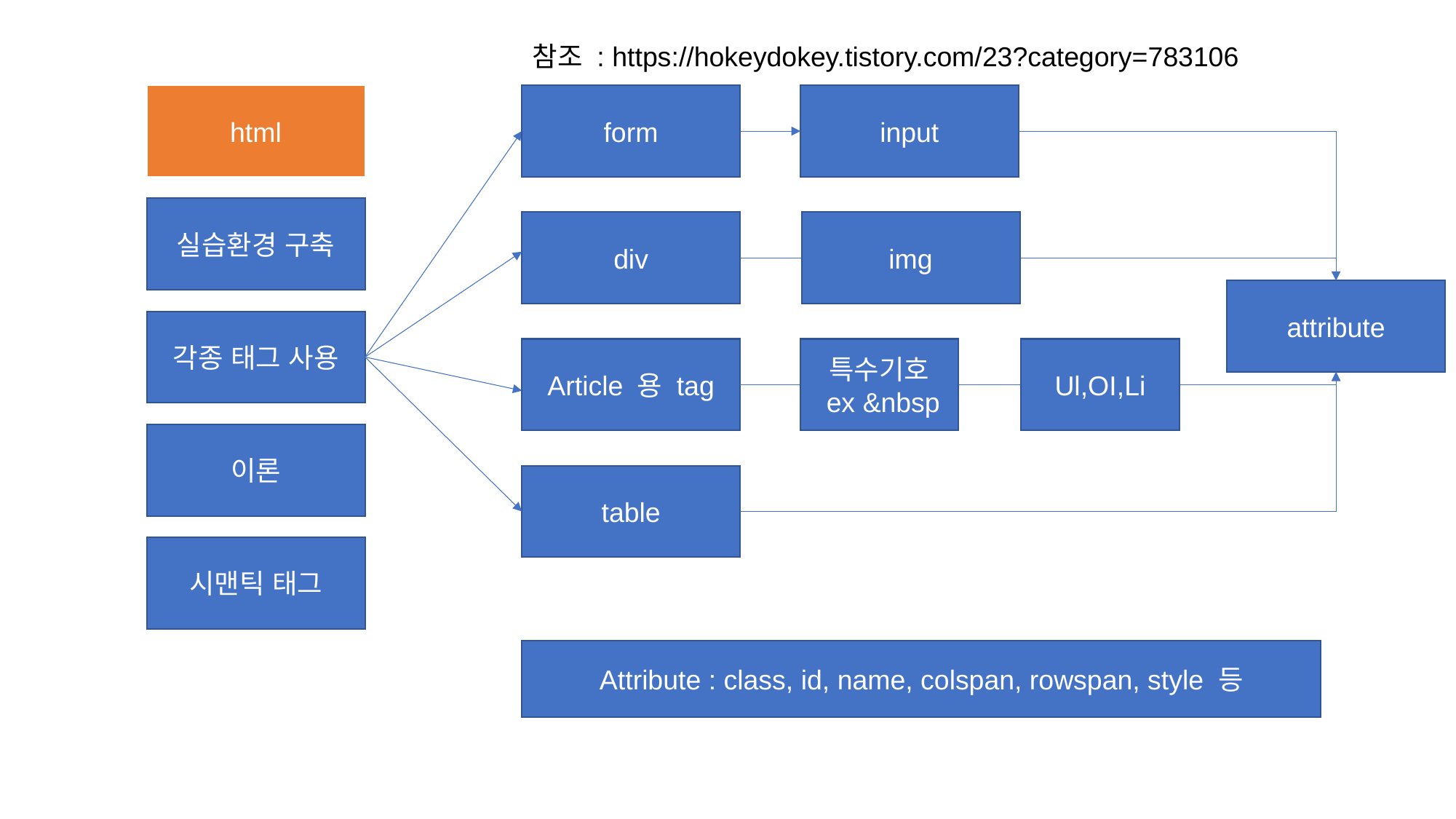

참조 : https://hokeydokey.tistory.com/23?category=783106
html
form
input
실습환경 구축
div
img
attribute
각종 태그 사용
Article 용 tag
특수기호
 ex &nbsp
Ul,OI,Li
이론
table
시맨틱 태그
Attribute : class, id, name, colspan, rowspan, style 등